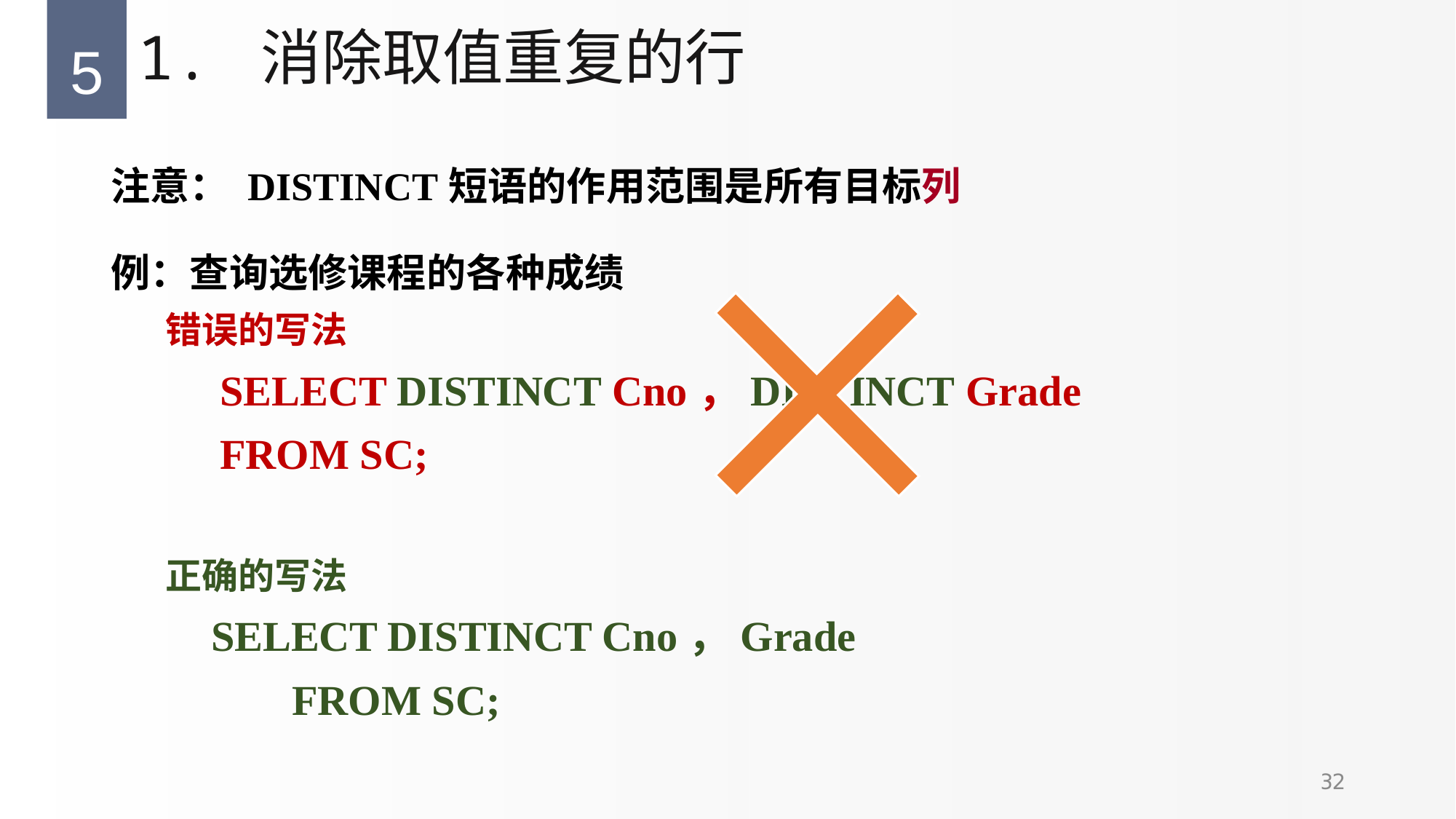

# 1. 消除取值重复的行

注意： DISTINCT短语的作用范围是所有目标列
例：查询选修课程的各种成绩
错误的写法
SELECT DISTINCT Cno，DISTINCT Grade
FROM SC;

正确的写法
     SELECT DISTINCT Cno，Grade
            FROM SC;

32